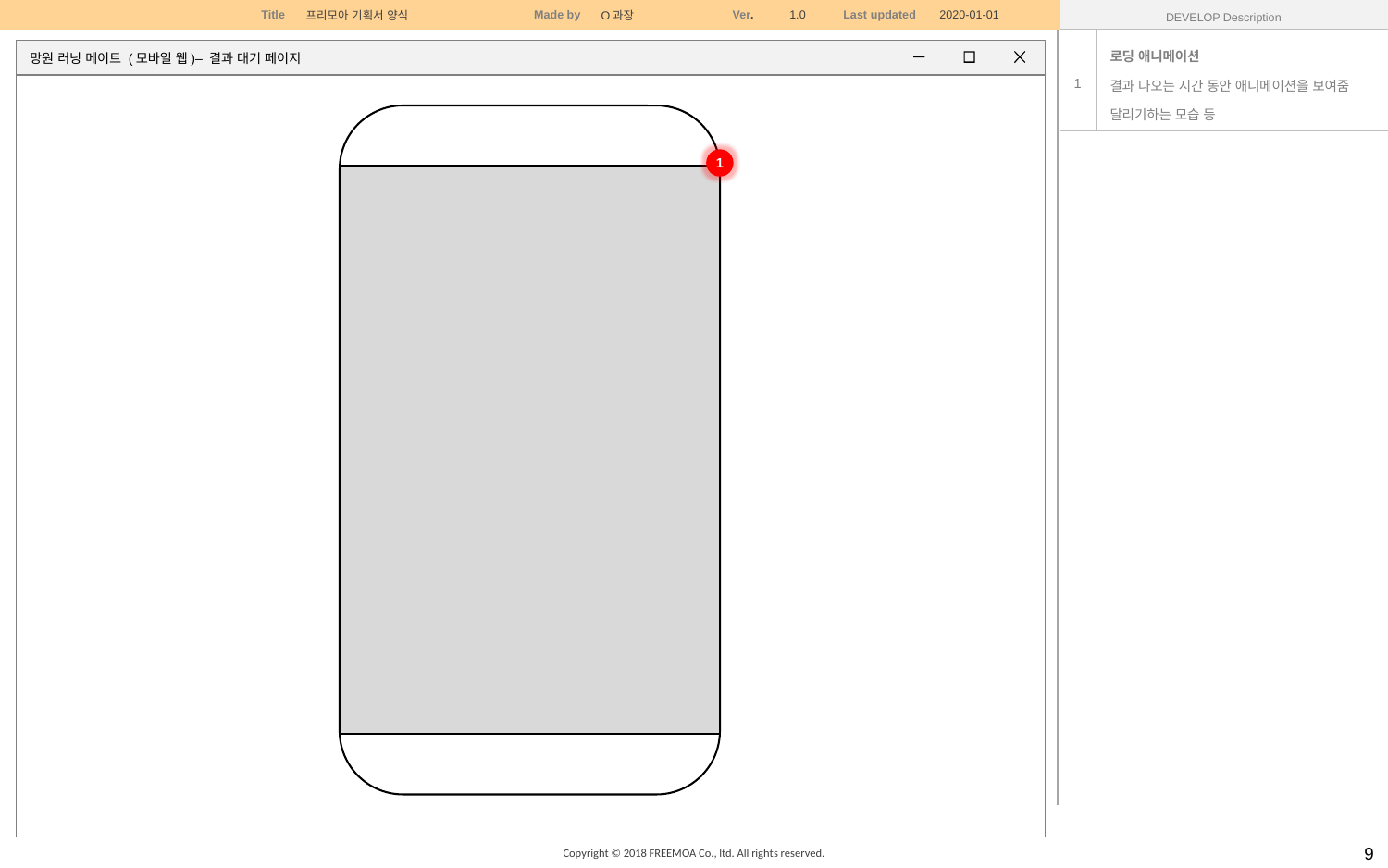

| DEVELOP Description |  |
| --- | --- |
| 1 | 로딩 애니메이션 결과 나오는 시간 동안 애니메이션을 보여줌 달리기하는 모습 등 |
망원 러닝 메이트 (모바일 웹)– 결과 대기 페이지

1